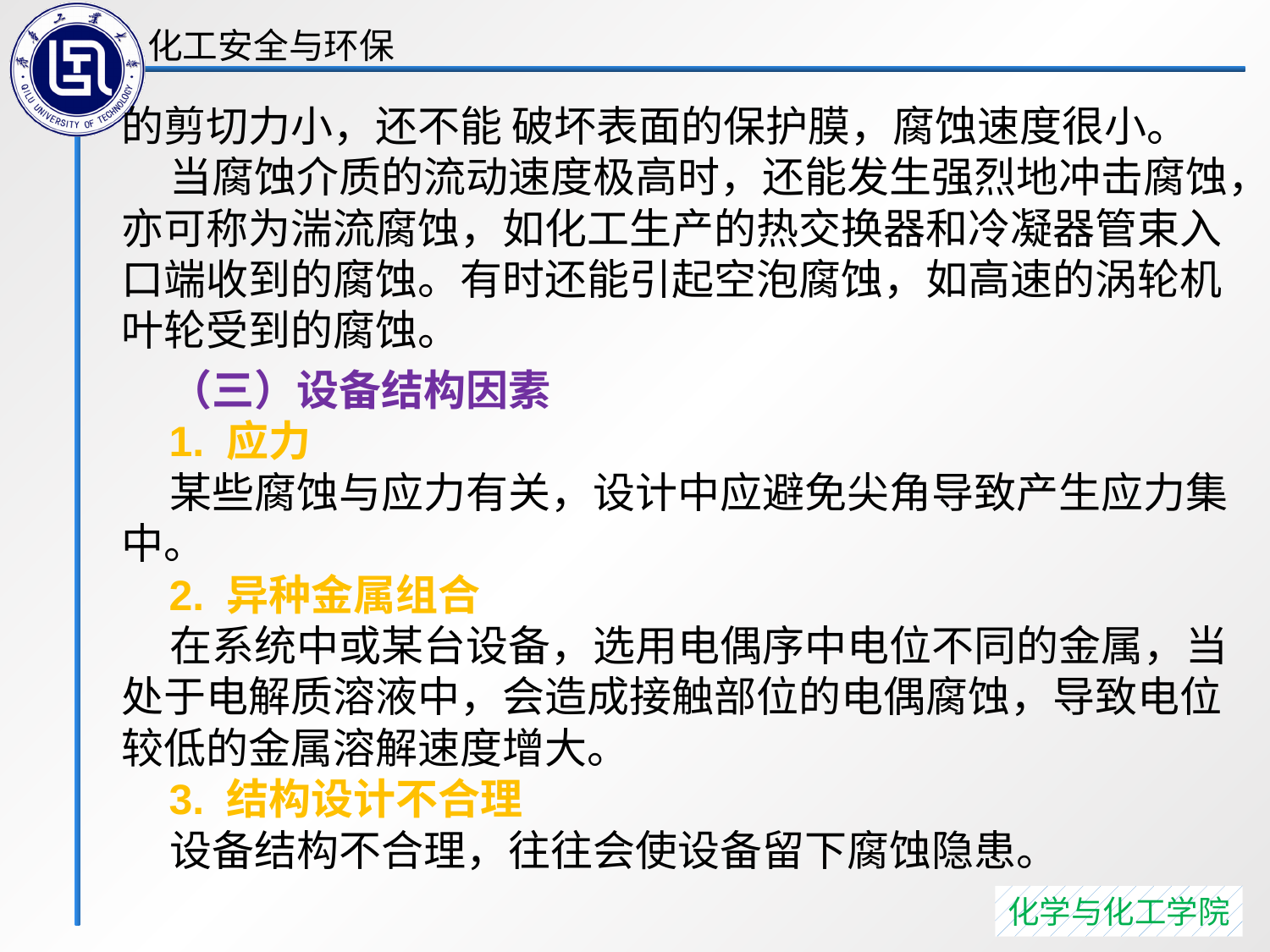

的剪切力小，还不能 破坏表面的保护膜，腐蚀速度很小。
    当腐蚀介质的流动速度极高时，还能发生强烈地冲击腐蚀，亦可称为湍流腐蚀，如化工生产的热交换器和冷凝器管束入口端收到的腐蚀。有时还能引起空泡腐蚀，如高速的涡轮机叶轮受到的腐蚀。
    （三）设备结构因素
    1. 应力
    某些腐蚀与应力有关，设计中应避免尖角导致产生应力集中。
    2. 异种金属组合
    在系统中或某台设备，选用电偶序中电位不同的金属，当处于电解质溶液中，会造成接触部位的电偶腐蚀，导致电位较低的金属溶解速度增大。
    3. 结构设计不合理
    设备结构不合理，往往会使设备留下腐蚀隐患。